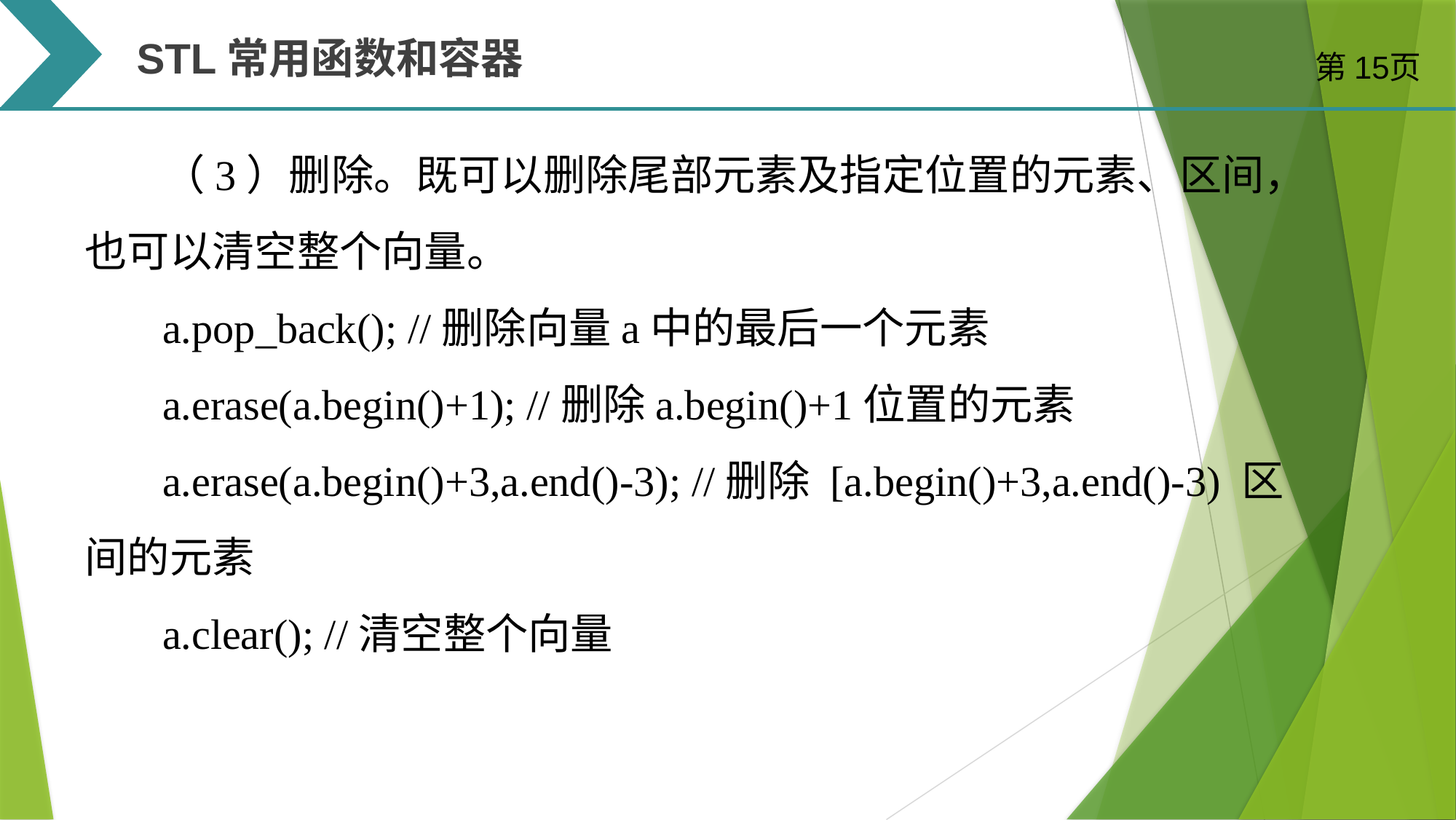

STL常用函数和容器
第15页
（3）删除。既可以删除尾部元素及指定位置的元素、区间，也可以清空整个向量。
a.pop_back(); //删除向量a中的最后一个元素
a.erase(a.begin()+1); //删除a.begin()+1位置的元素
a.erase(a.begin()+3,a.end()-3); //删除 [a.begin()+3,a.end()-3) 区间的元素
a.clear(); //清空整个向量